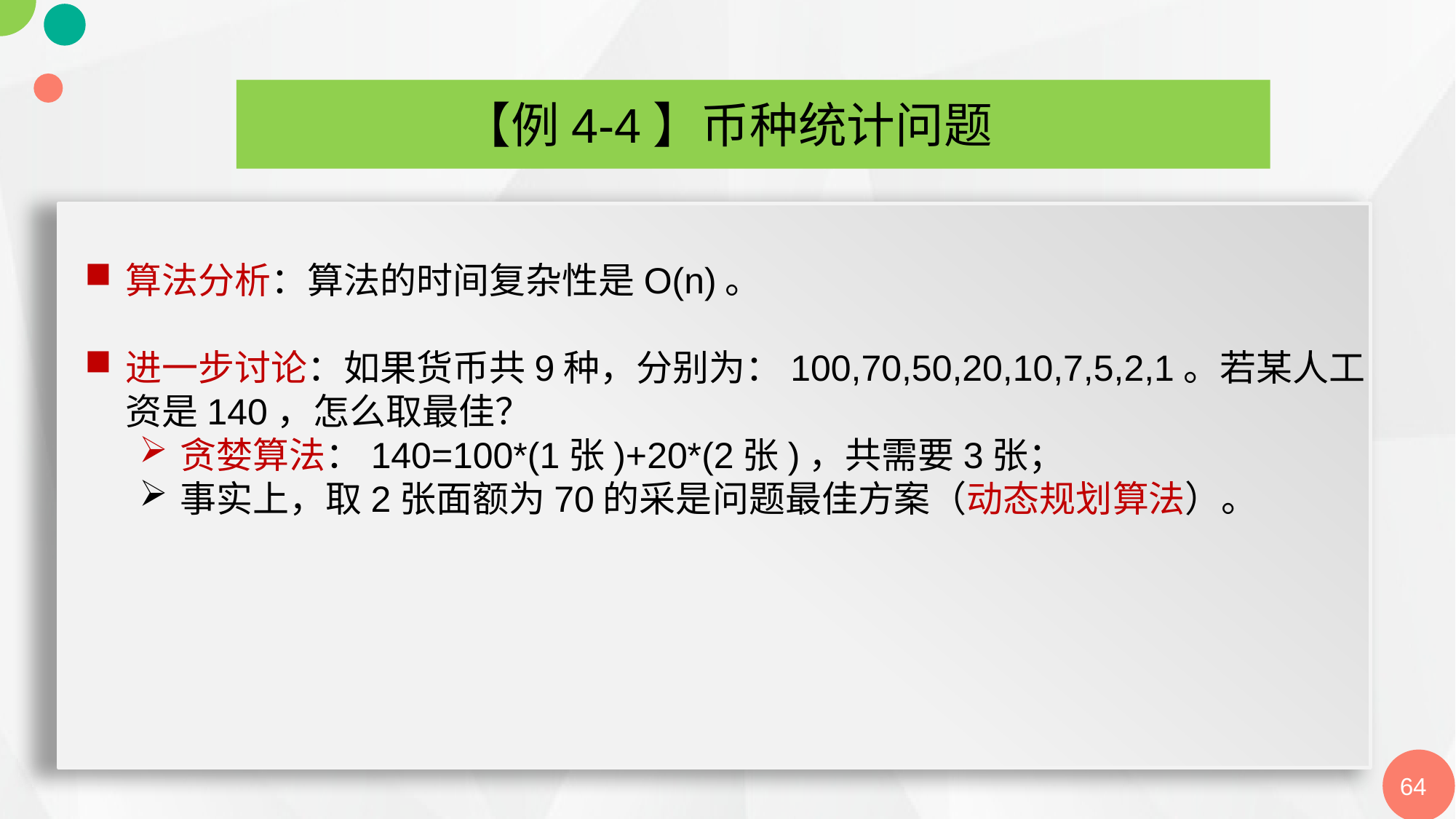

【例4-4】币种统计问题
算法分析：算法的时间复杂性是O(n)。

进一步讨论：如果货币共9种，分别为：100,70,50,20,10,7,5,2,1。若某人工资是140，怎么取最佳？
贪婪算法：140=100*(1张)+20*(2张)，共需要3张；
事实上，取2张面额为70的采是问题最佳方案（动态规划算法）。